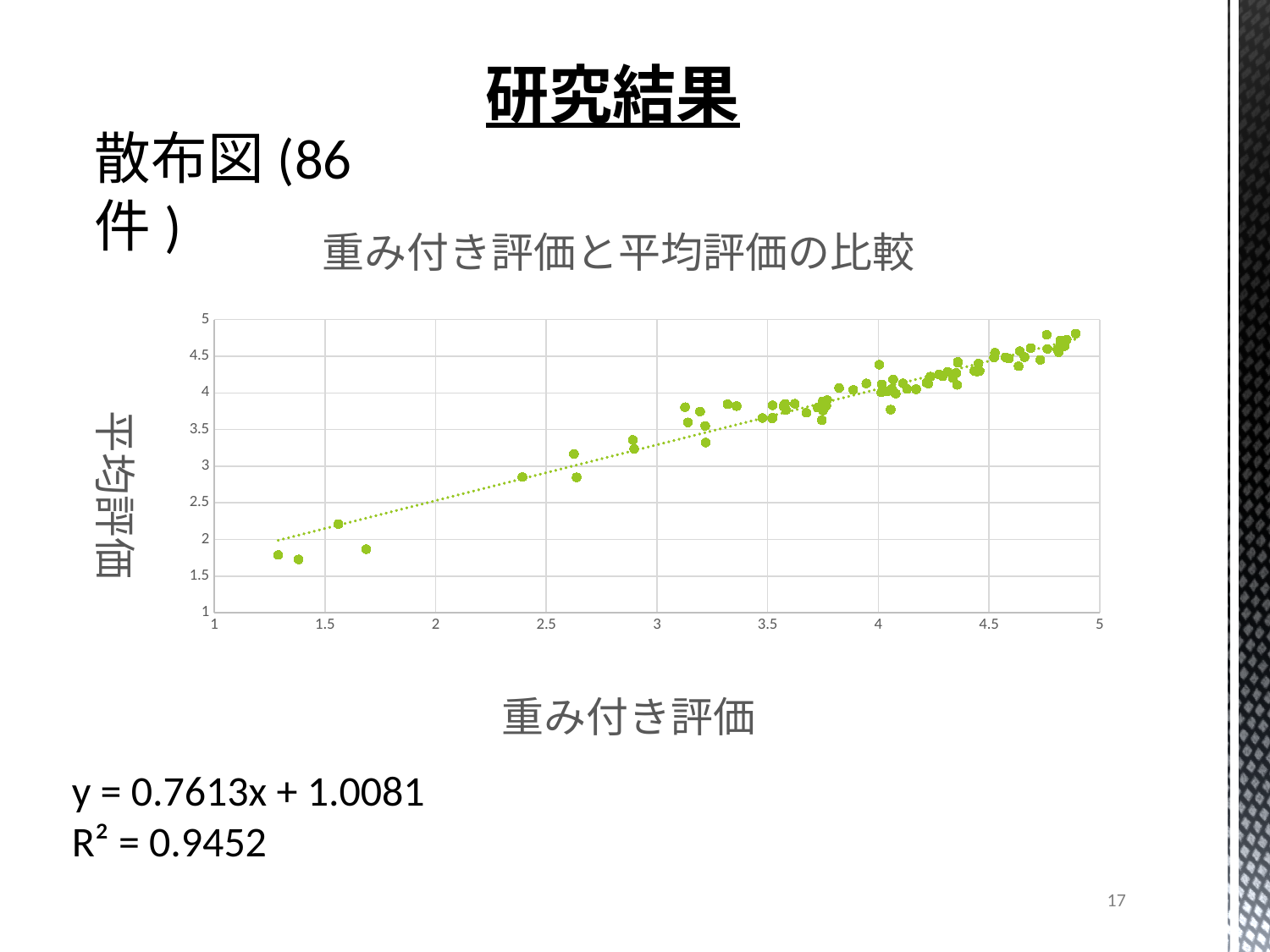

研究結果
散布図(86件)

### Chart: 重み付き評価と平均評価の比較

| Category | 平均スター（計算結果） |
|---|---|
y = 0.7613x + 1.0081
R² = 0.9452

17